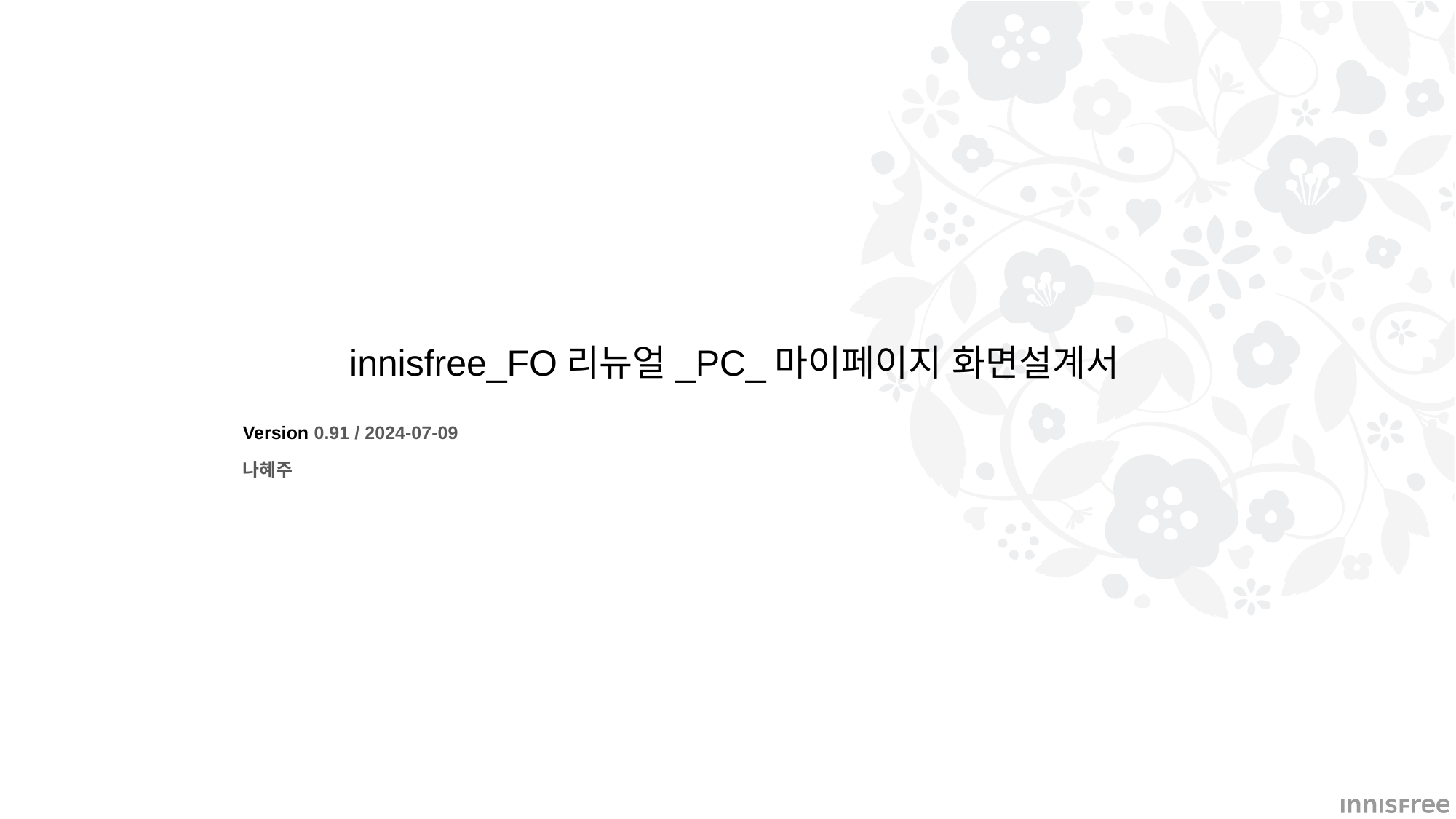

innisfree_FO리뉴얼_PC_마이페이지 화면설계서
Version 0.91 / 2024-07-09
나혜주